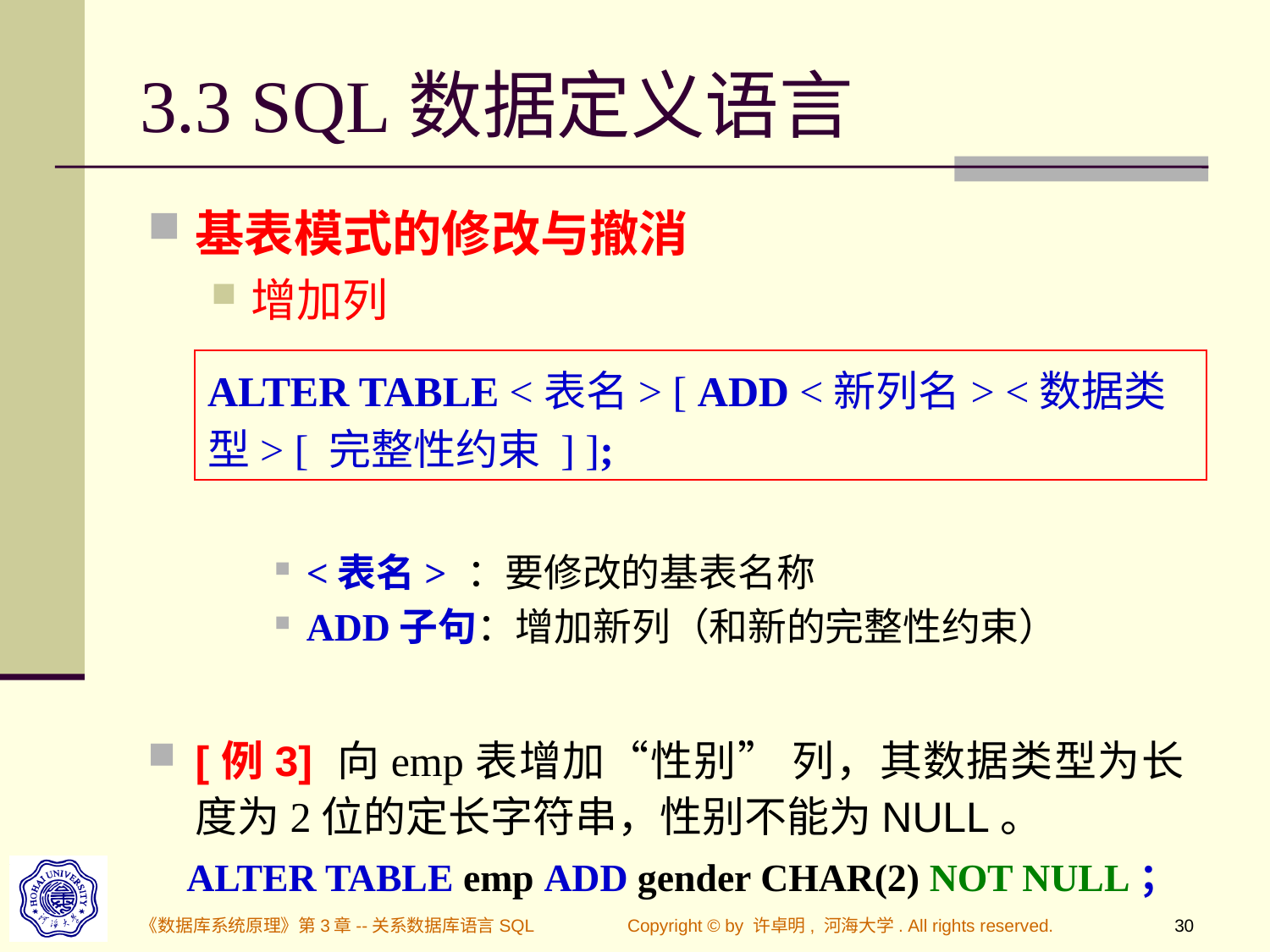

# 3.3 SQL数据定义语言
基表模式的修改与撤消
增加列

<表名> ：要修改的基表名称
ADD子句：增加新列（和新的完整性约束）

[例3] 向emp表增加“性别” 列，其数据类型为长度为2位的定长字符串，性别不能为NULL。
    ALTER TABLE emp ADD gender CHAR(2) NOT NULL；
ALTER TABLE <表名> [ ADD <新列名> <数据类型> [ 完整性约束 ] ];
《数据库系统原理》第3章--关系数据库语言SQL
Copyright © by 许卓明, 河海大学. All rights reserved.
30